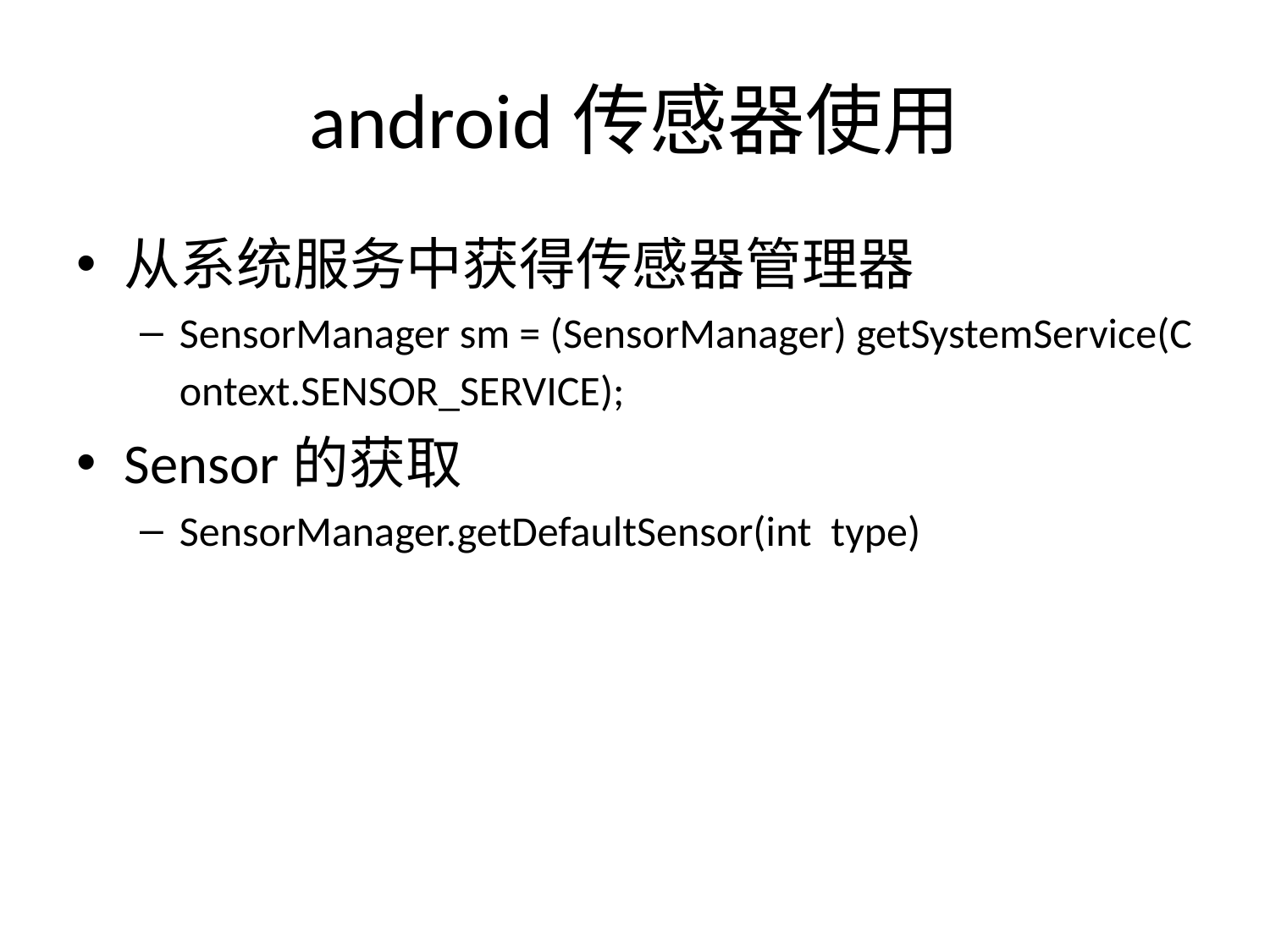

# android传感器使用
从系统服务中获得传感器管理器
SensorManager sm = (SensorManager) getSystemService(Context.SENSOR_SERVICE);
Sensor的获取
SensorManager.getDefaultSensor(int  type)